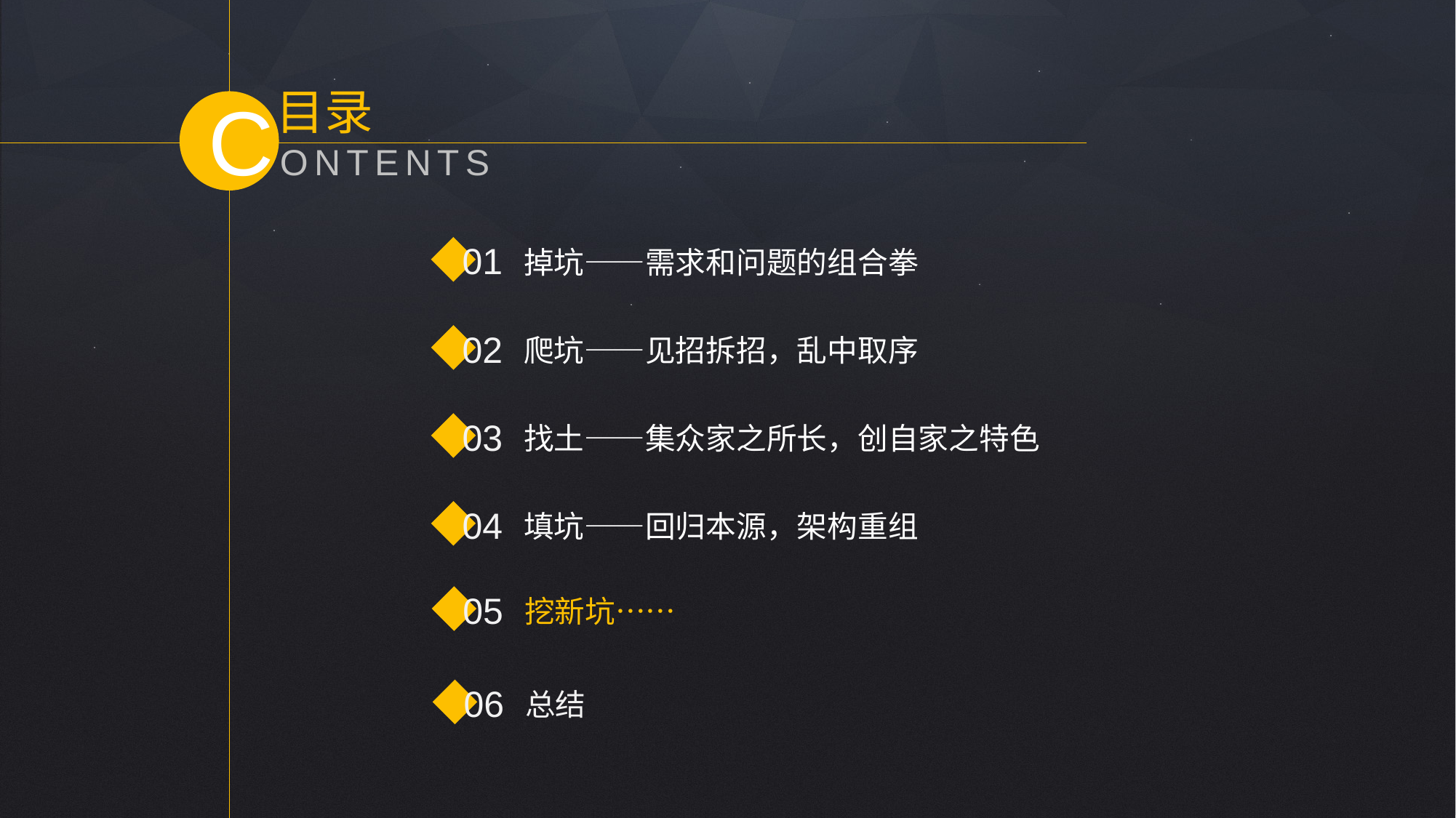

CONTENTS
目录

01
掉坑——需求和问题的组合拳

02
爬坑——见招拆招，乱中取序

03
找土——集众家之所长，创自家之特色

04
填坑——回归本源，架构重组

05
挖新坑……

06
总结